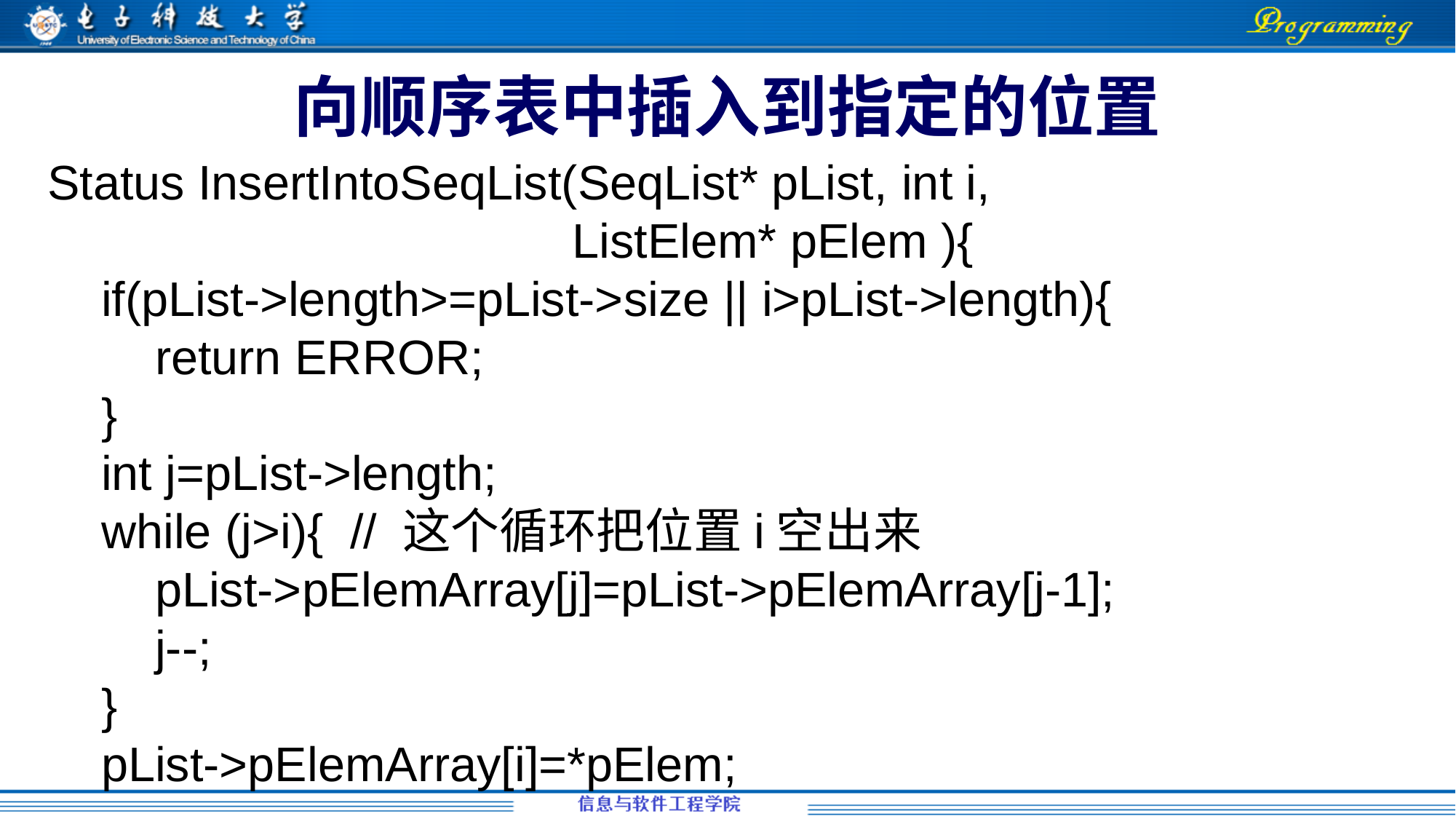

# 向顺序表中插入到指定的位置
Status InsertIntoSeqList(SeqList* pList, int i,
                                       ListElem* pElem ){
    if(pList->length>=pList->size || i>pList->length){
        return ERROR;
    }
    int j=pList->length;
    while (j>i){  // 这个循环把位置i空出来
        pList->pElemArray[j]=pList->pElemArray[j-1];
        j--;
    }
    pList->pElemArray[i]=*pElem;